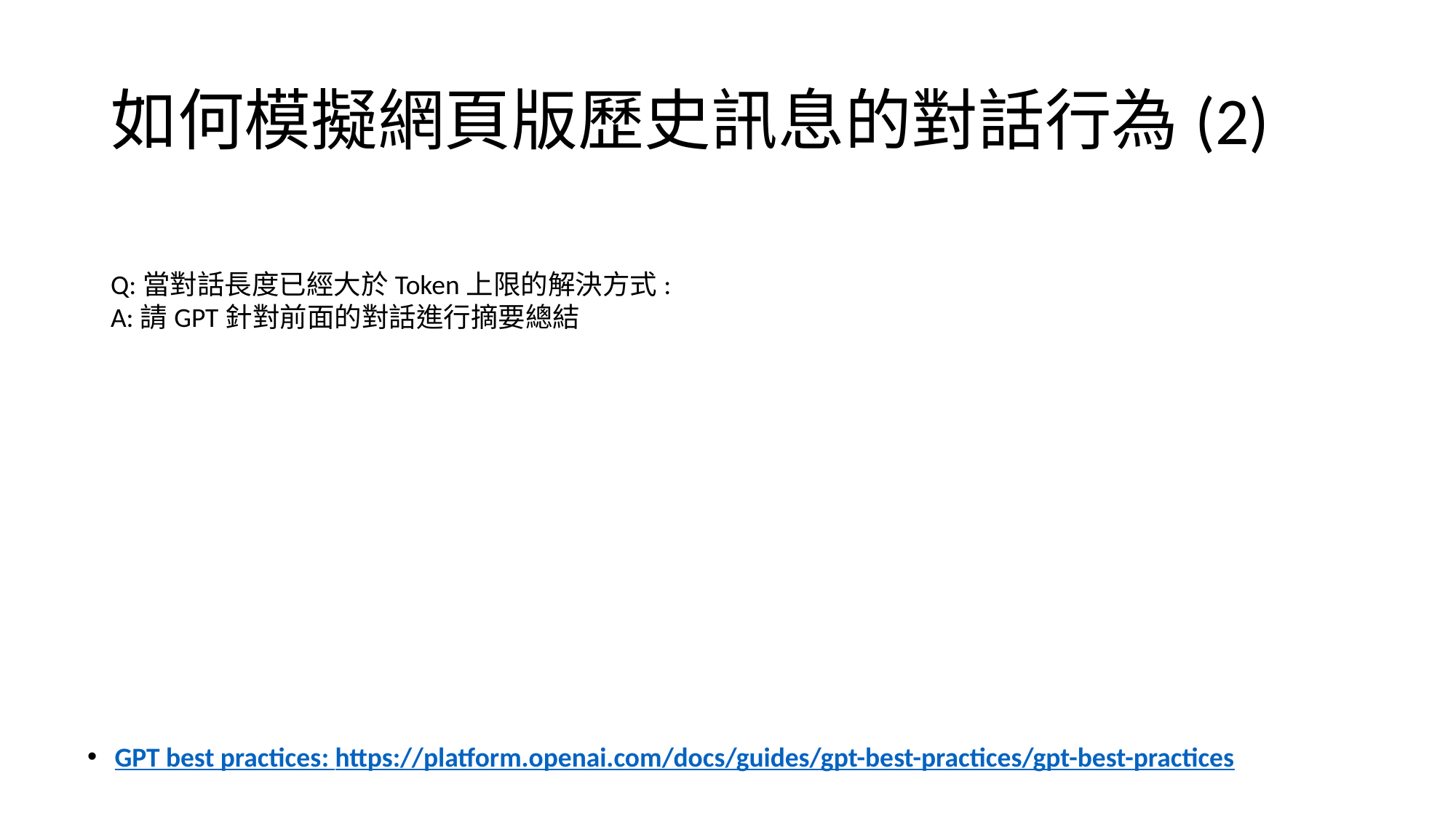

# 如何模擬網頁版歷史訊息的對話行為(2)
Q:當對話長度已經大於Token上限的解決方式:
A:請GPT針對前面的對話進行摘要總結
GPT best practices: https://platform.openai.com/docs/guides/gpt-best-practices/gpt-best-practices